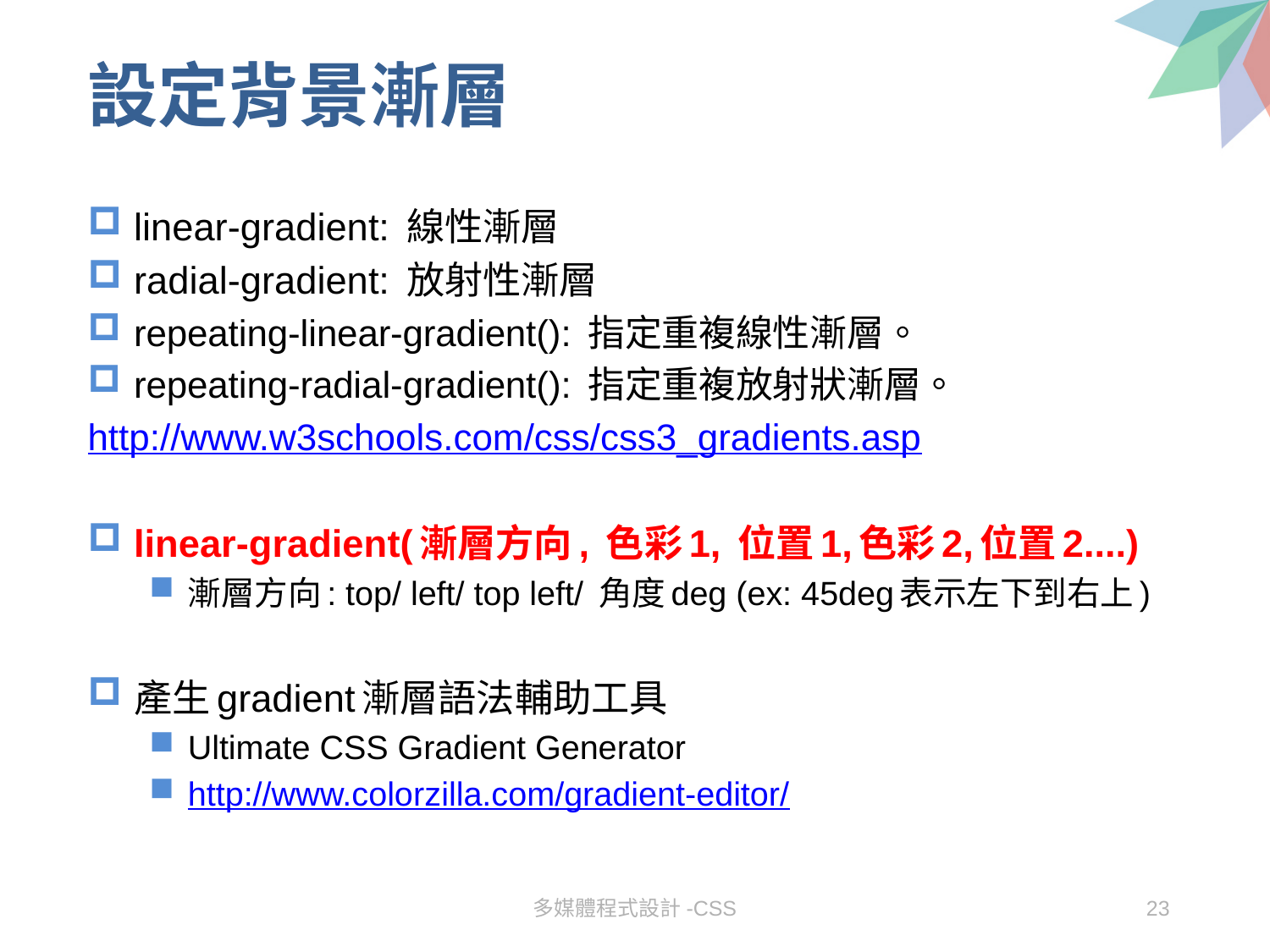

# 設定背景漸層
linear-gradient: 線性漸層
radial-gradient: 放射性漸層
repeating-linear-gradient(): 指定重複線性漸層。
repeating-radial-gradient(): 指定重複放射狀漸層。
http://www.w3schools.com/css/css3_gradients.asp

linear-gradient(漸層方向, 色彩1, 位置1,色彩2,位置2....)
漸層方向: top/ left/ top left/ 角度deg (ex: 45deg表示左下到右上)

產生gradient漸層語法輔助工具
Ultimate CSS Gradient Generator
http://www.colorzilla.com/gradient-editor/

多媒體程式設計-CSS
23